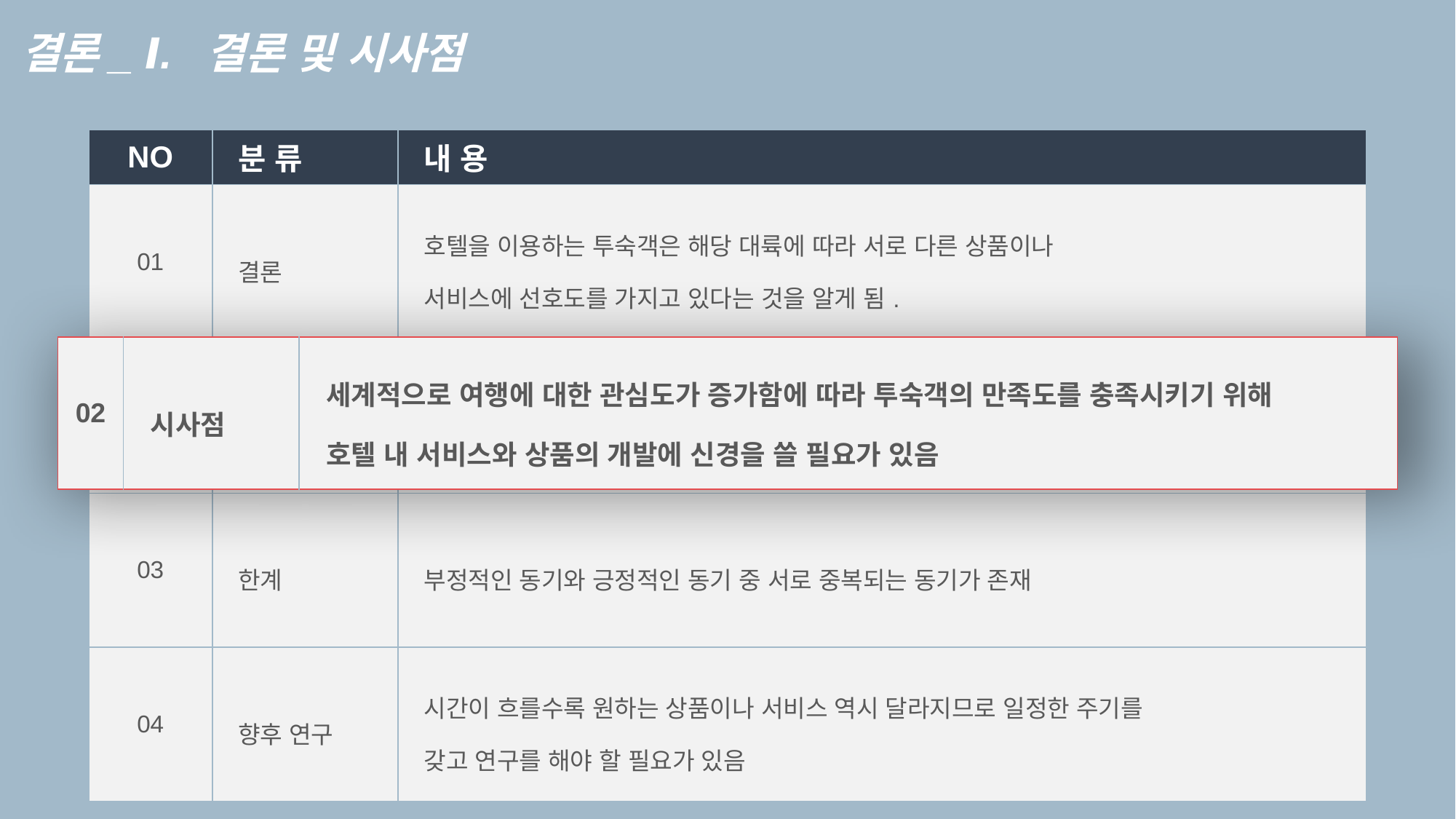

결론_ Ⅰ.  결론 및 시사점
| NO | 분 류 | 내 용 |
| --- | --- | --- |
| 01 | 결론 | 호텔을 이용하는 투숙객은 해당 대륙에 따라 서로 다른 상품이나 서비스에 선호도를 가지고 있다는 것을 알게 됨. |
| 02 | 시사점 | 세계적으로 여행에 대한 관심도가 증가함에 따라 투숙객의 만족도를 충족시키기 위해 호텔 내 서비스와 상품의 개발에 신경을 쓸 필요가 있음 |
| 03 | 한계 | 부정적인 동기와 긍정적인 동기 중 서로 중복되는 동기가 존재 |
| 04 | 향후 연구 | 시간이 흐를수록 원하는 상품이나 서비스 역시 달라지므로 일정한 주기를 갖고 연구를 해야 할 필요가 있음 |
| 02 | 시사점 | 세계적으로 여행에 대한 관심도가 증가함에 따라 투숙객의 만족도를 충족시키기 위해 호텔 내 서비스와 상품의 개발에 신경을 쓸 필요가 있음 |
| --- | --- | --- |